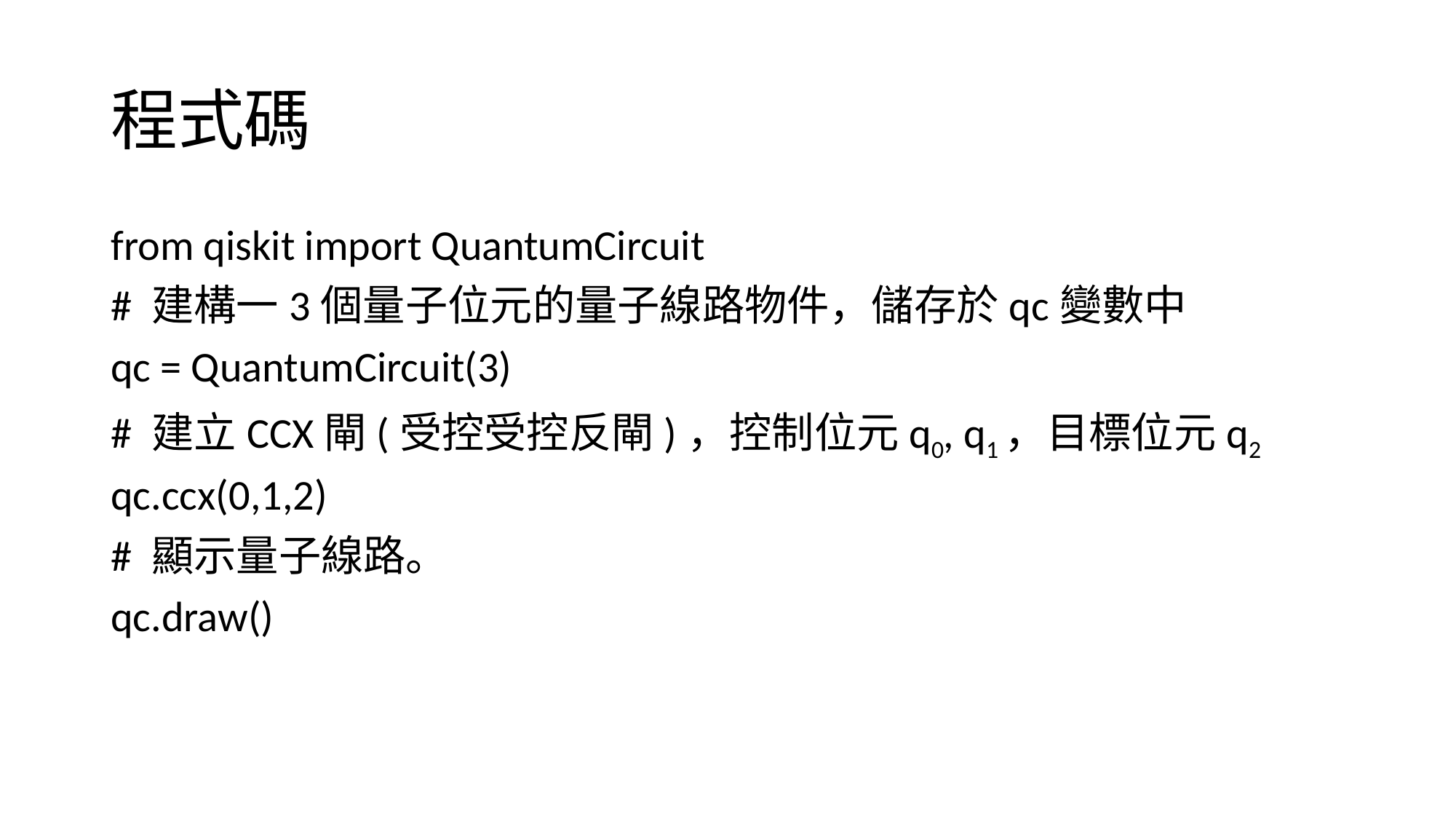

# 程式碼
from qiskit import QuantumCircuit
# 建構一3個量子位元的量子線路物件，儲存於qc變數中
qc = QuantumCircuit(3)
# 建立CCX閘(受控受控反閘)，控制位元q0, q1，目標位元q2
qc.ccx(0,1,2)
# 顯示量子線路。
qc.draw()